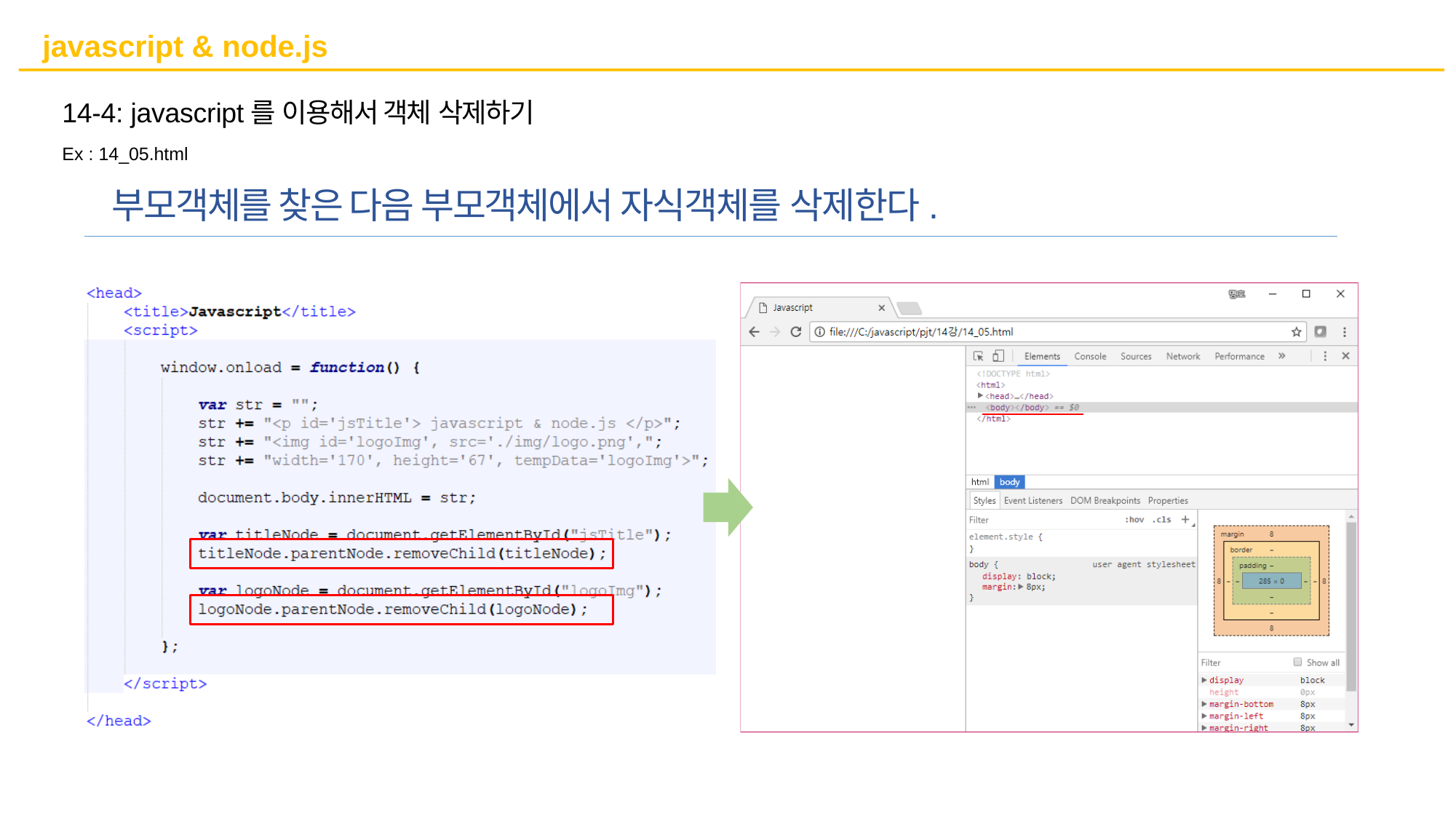

# javascript & node.js

14-4: javascript를 이용해서 객체 삭제하기
Ex : 14_05.html
부모객체를 찾은 다음 부모객체에서 자식객체를 삭제한다.